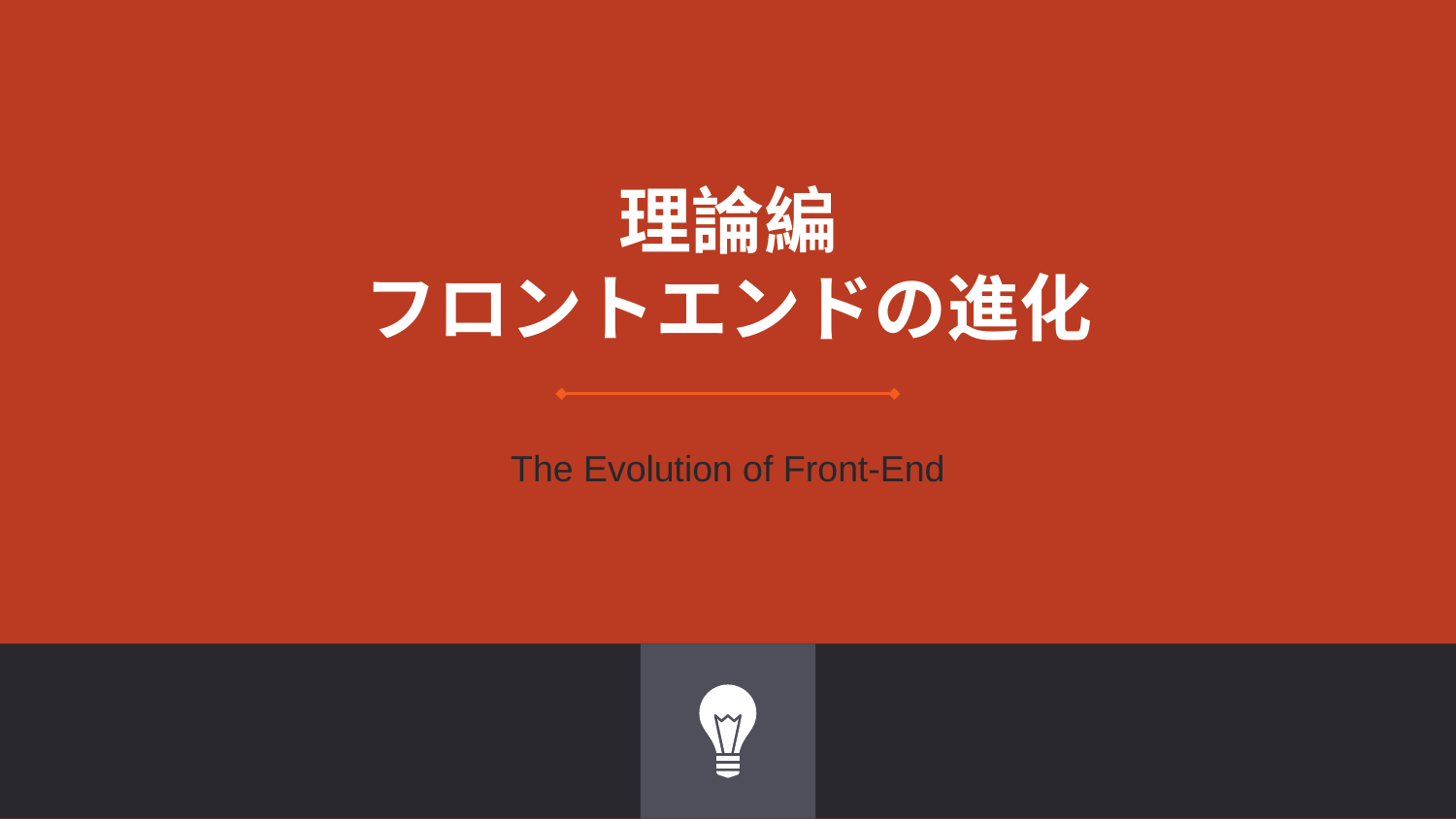

# 理論編
フロントエンドの進化
The Evolution of Front-End